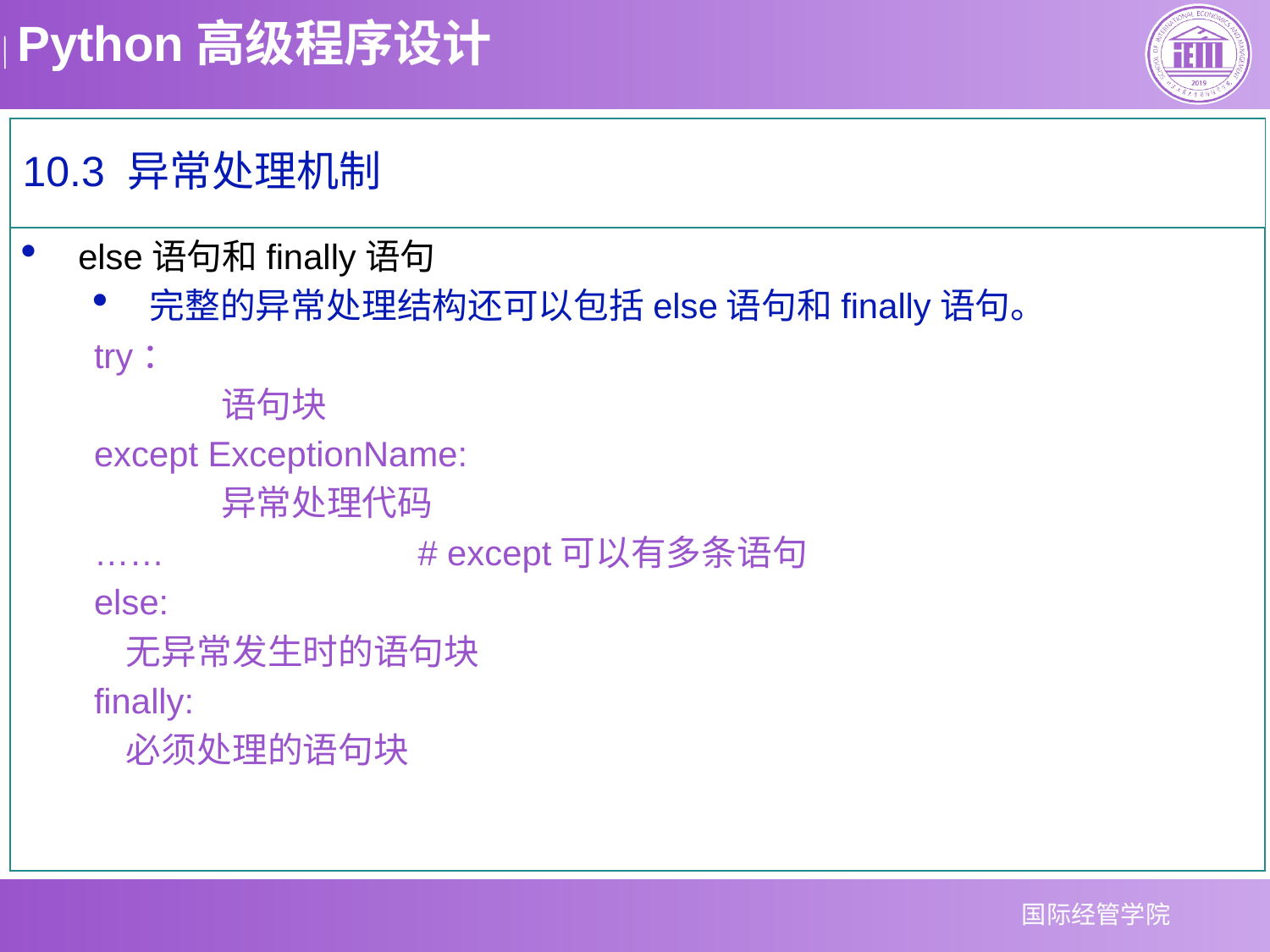

10.3 异常处理机制
else语句和finally语句
完整的异常处理结构还可以包括else语句和finally语句。
try：
	语句块
except ExceptionName:
	异常处理代码
……                          # except可以有多条语句
else:
   无异常发生时的语句块
finally:
   必须处理的语句块